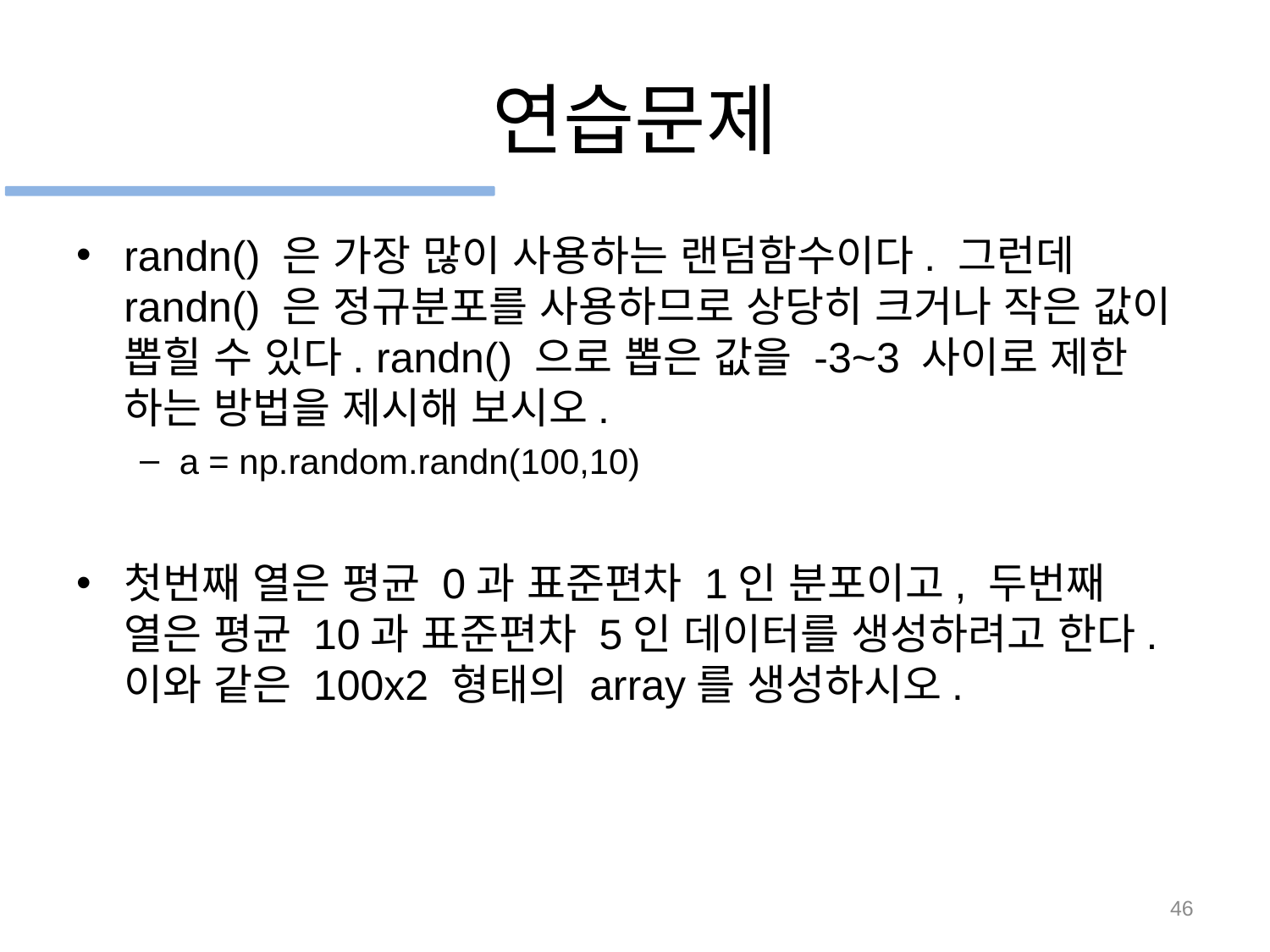

# 연습문제

randn() 은 가장 많이 사용하는 랜덤함수이다. 그런데 randn() 은 정규분포를 사용하므로 상당히 크거나 작은 값이 뽑힐 수 있다. randn() 으로 뽑은 값을 -3~3 사이로 제한 하는 방법을 제시해 보시오.
a = np.random.randn(100,10)

첫번째 열은 평균 0과 표준편차 1인 분포이고, 두번째 열은 평균 10과 표준편차 5인 데이터를 생성하려고 한다. 이와 같은 100x2 형태의 array를 생성하시오.
46